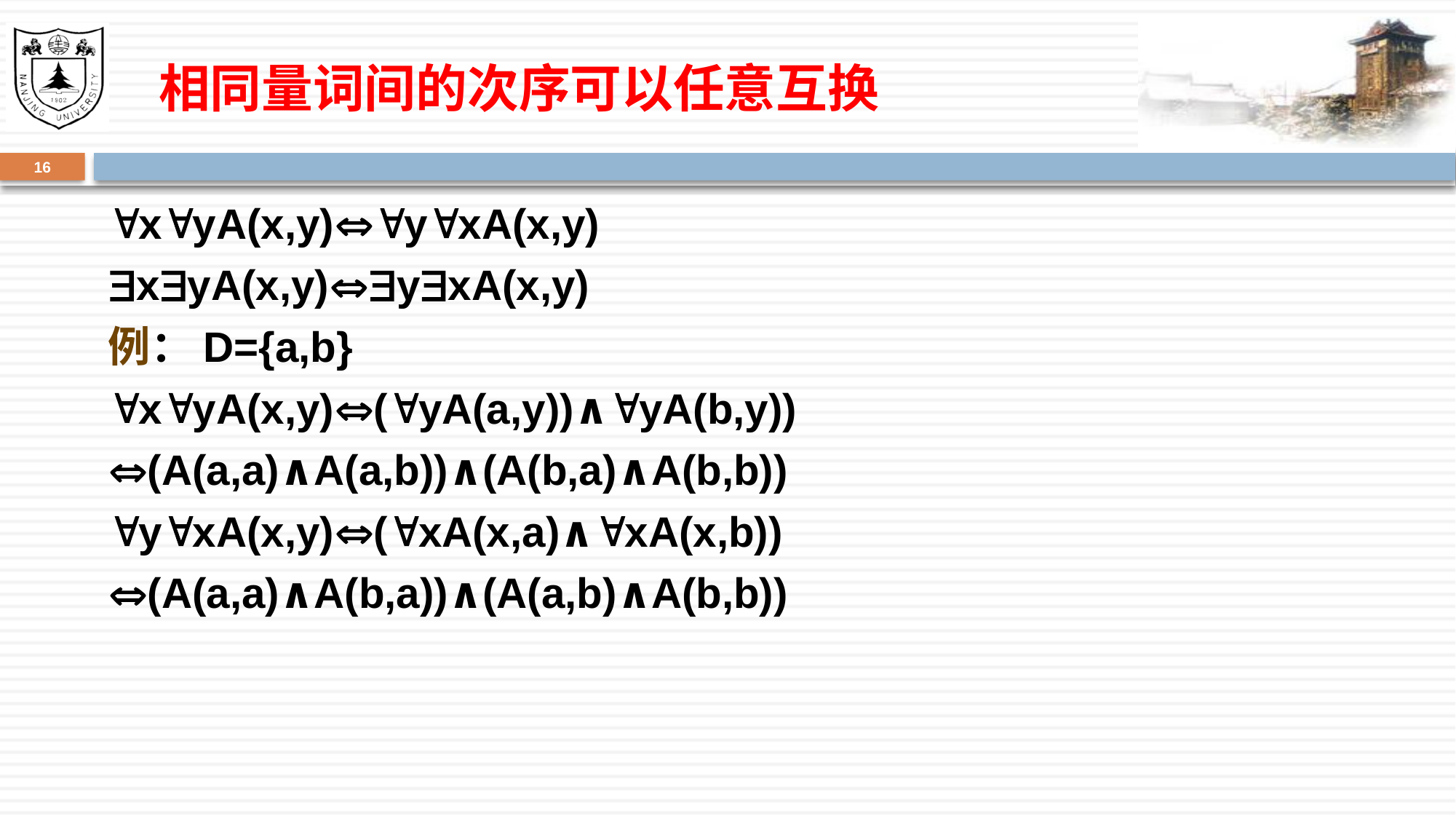

# 相同量词间的次序可以任意互换
16
∀x∀yA(x,y)⇔∀y∀xA(x,y)
∃x∃yA(x,y)⇔∃y∃xA(x,y)
例：D={a,b}
∀x∀yA(x,y)⇔(∀yA(a,y))∧∀yA(b,y))
⇔(A(a,a)∧A(a,b))∧(A(b,a)∧A(b,b))
∀y∀xA(x,y)⇔(∀xA(x,a)∧∀xA(x,b))
⇔(A(a,a)∧A(b,a))∧(A(a,b)∧A(b,b))